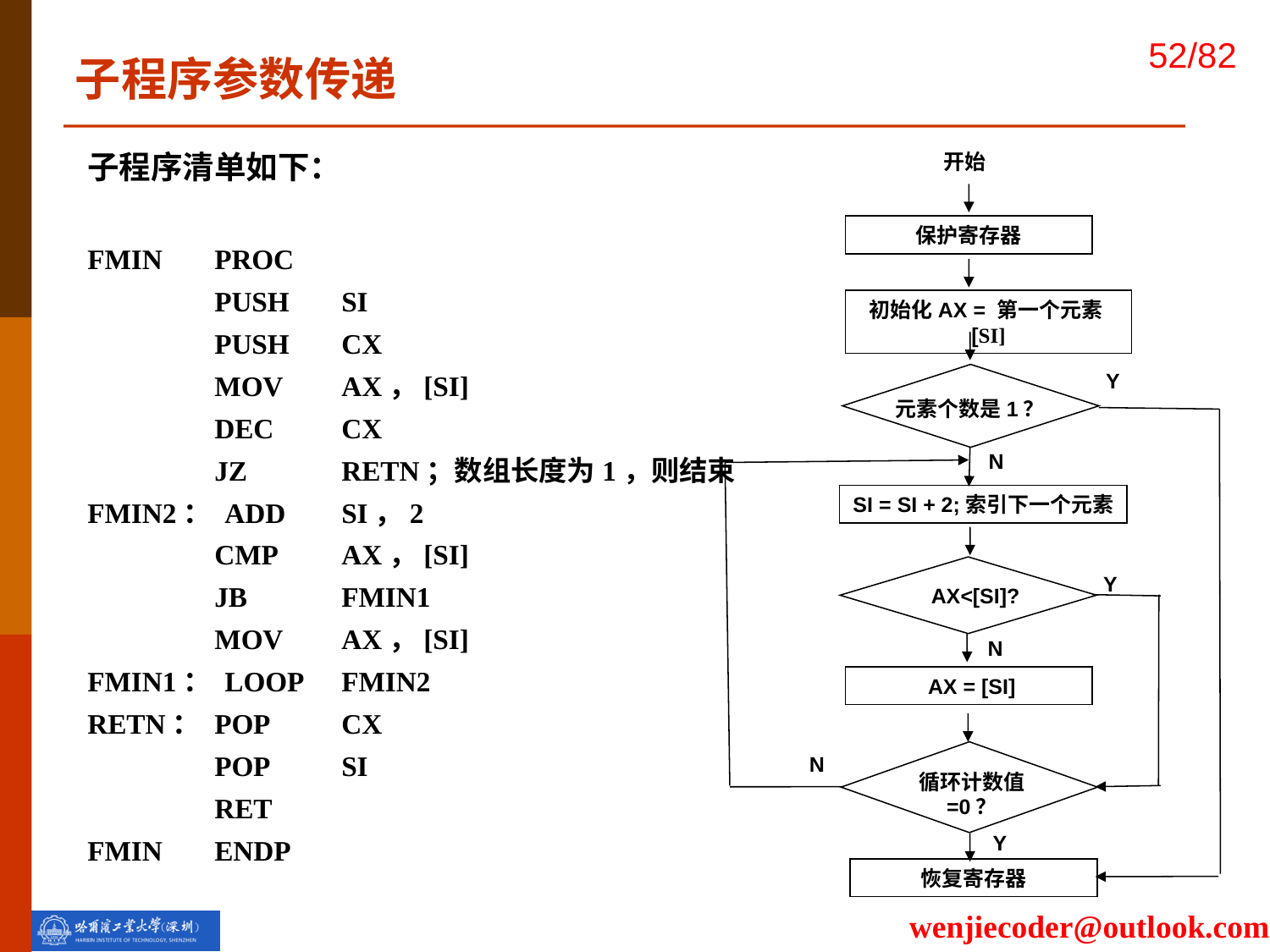

子程序参数传递
子程序清单如下：

FMIN	PROC
	PUSH	SI
	PUSH	CX
	MOV	AX，[SI]
	DEC	CX
	JZ	RETN；数组长度为1，则结束
FMIN2： ADD	SI，2
	CMP	AX，[SI]
	JB	FMIN1
	MOV	AX，[SI]
FMIN1： LOOP	FMIN2
RETN：	POP	CX
	POP	SI
	RET
FMIN	ENDP
开始

保护寄存器

初始化AX = 第一个元素[SI]

Y

元素个数是1？

N

SI = SI + 2;索引下一个元素

Y
AX<[SI]?

N

 AX = [SI]

N
循环计数值
=0？

Y

恢复寄存器